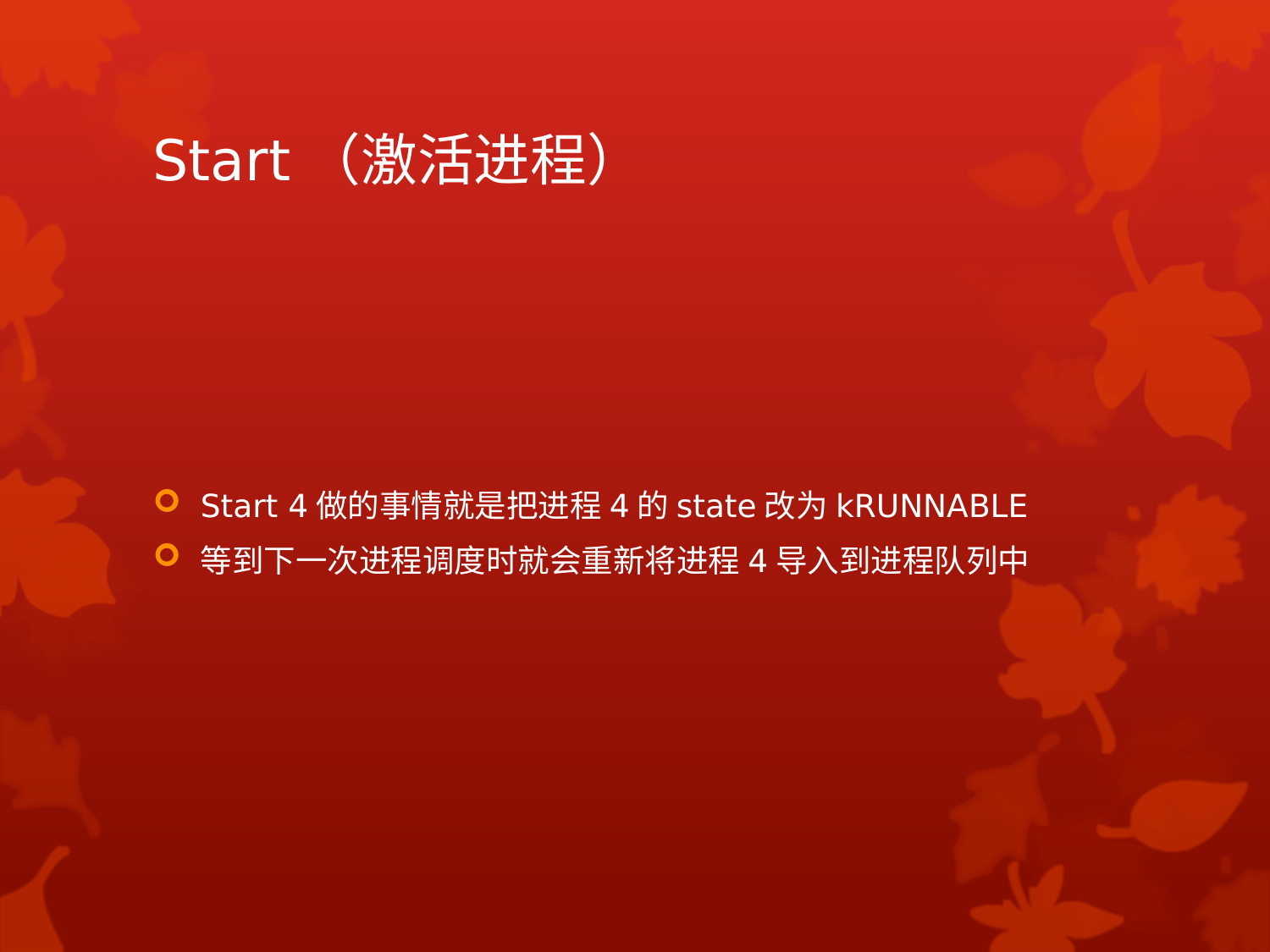

# Start（激活进程）
Start 4做的事情就是把进程4的state改为kRUNNABLE
等到下一次进程调度时就会重新将进程4导入到进程队列中